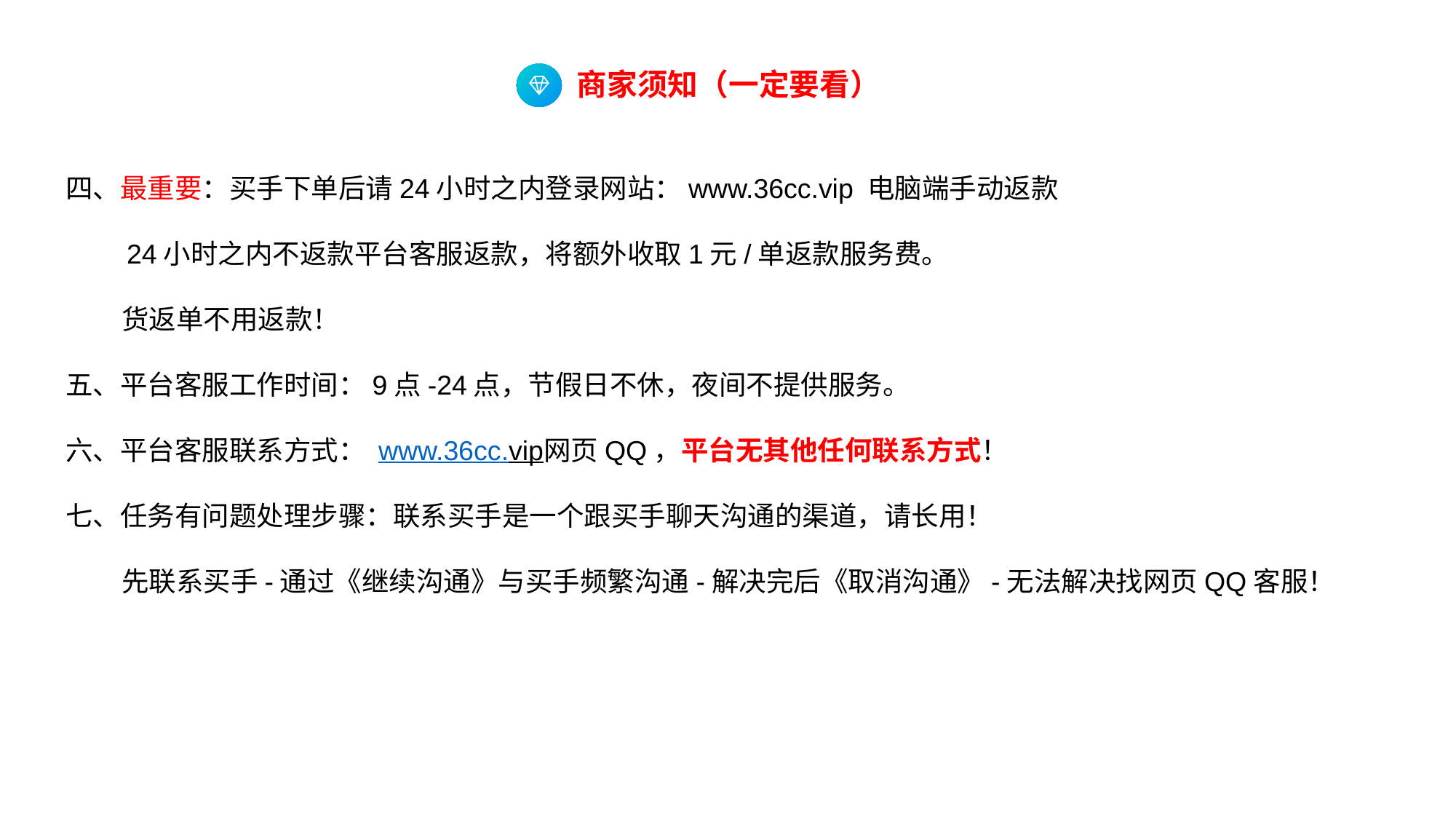

商家须知（一定要看）

四、最重要：买手下单后请24小时之内登录网站：www.36cc.vip 电脑端手动返款
        24小时之内不返款平台客服返款，将额外收取1元/单返款服务费。
        货返单不用返款！
五、平台客服工作时间：9点-24点，节假日不休，夜间不提供服务。
六、平台客服联系方式： www.36cc.vip网页QQ，平台无其他任何联系方式！
七、任务有问题处理步骤：联系买手是一个跟买手聊天沟通的渠道，请长用！
        先联系买手-通过《继续沟通》与买手频繁沟通-解决完后《取消沟通》-无法解决找网页QQ客服！